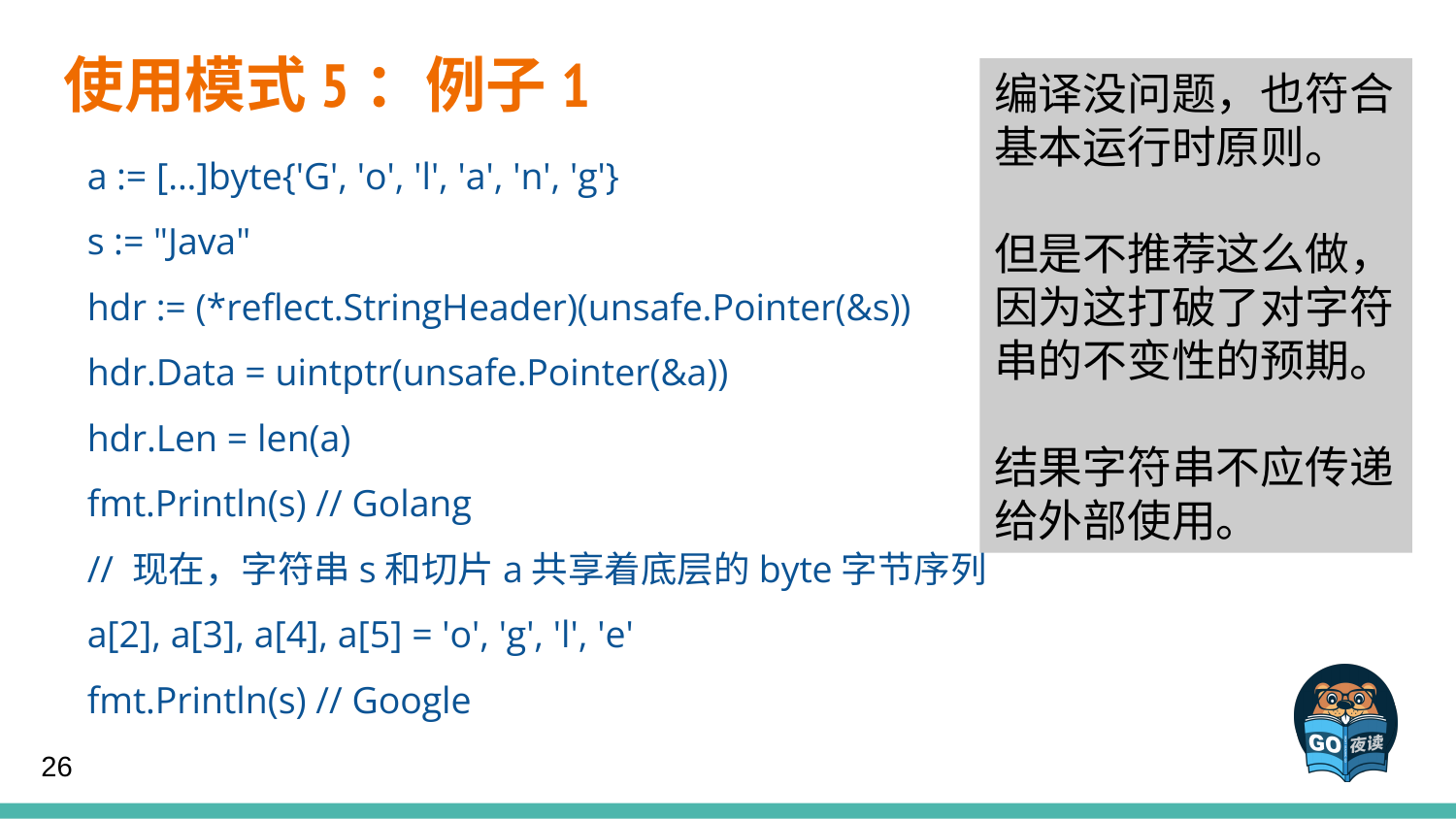

使用模式5：例子1
编译没问题，也符合基本运行时原则。

但是不推荐这么做，因为这打破了对字符串的不变性的预期。

结果字符串不应传递给外部使用。
a := [...]byte{'G', 'o', 'l', 'a', 'n', 'g'}
s := "Java"
hdr := (*reflect.StringHeader)(unsafe.Pointer(&s))
hdr.Data = uintptr(unsafe.Pointer(&a))
hdr.Len = len(a)
fmt.Println(s) // Golang
// 现在，字符串s和切片a共享着底层的byte字节序列
a[2], a[3], a[4], a[5] = 'o', 'g', 'l', 'e'
fmt.Println(s) // Google
26